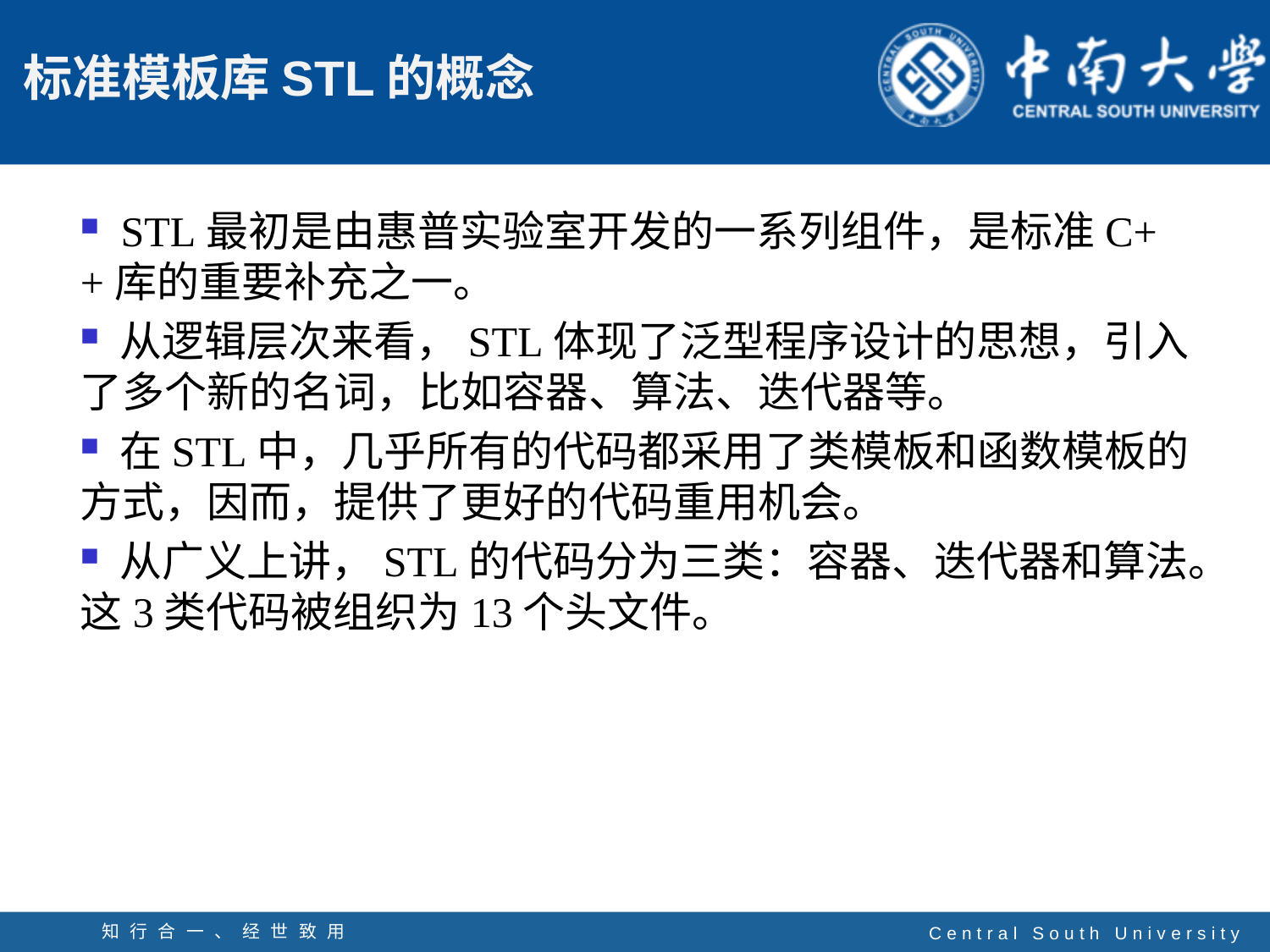

STL最初是由惠普实验室开发的一系列组件，是标准C++库的重要补充之一。
 从逻辑层次来看，STL体现了泛型程序设计的思想，引入了多个新的名词，比如容器、算法、迭代器等。
 在STL中，几乎所有的代码都采用了类模板和函数模板的方式，因而，提供了更好的代码重用机会。
 从广义上讲，STL的代码分为三类：容器、迭代器和算法。这3类代码被组织为13个头文件。

知行合一、经世致用
自强不息 厚德载物
Central South University
5